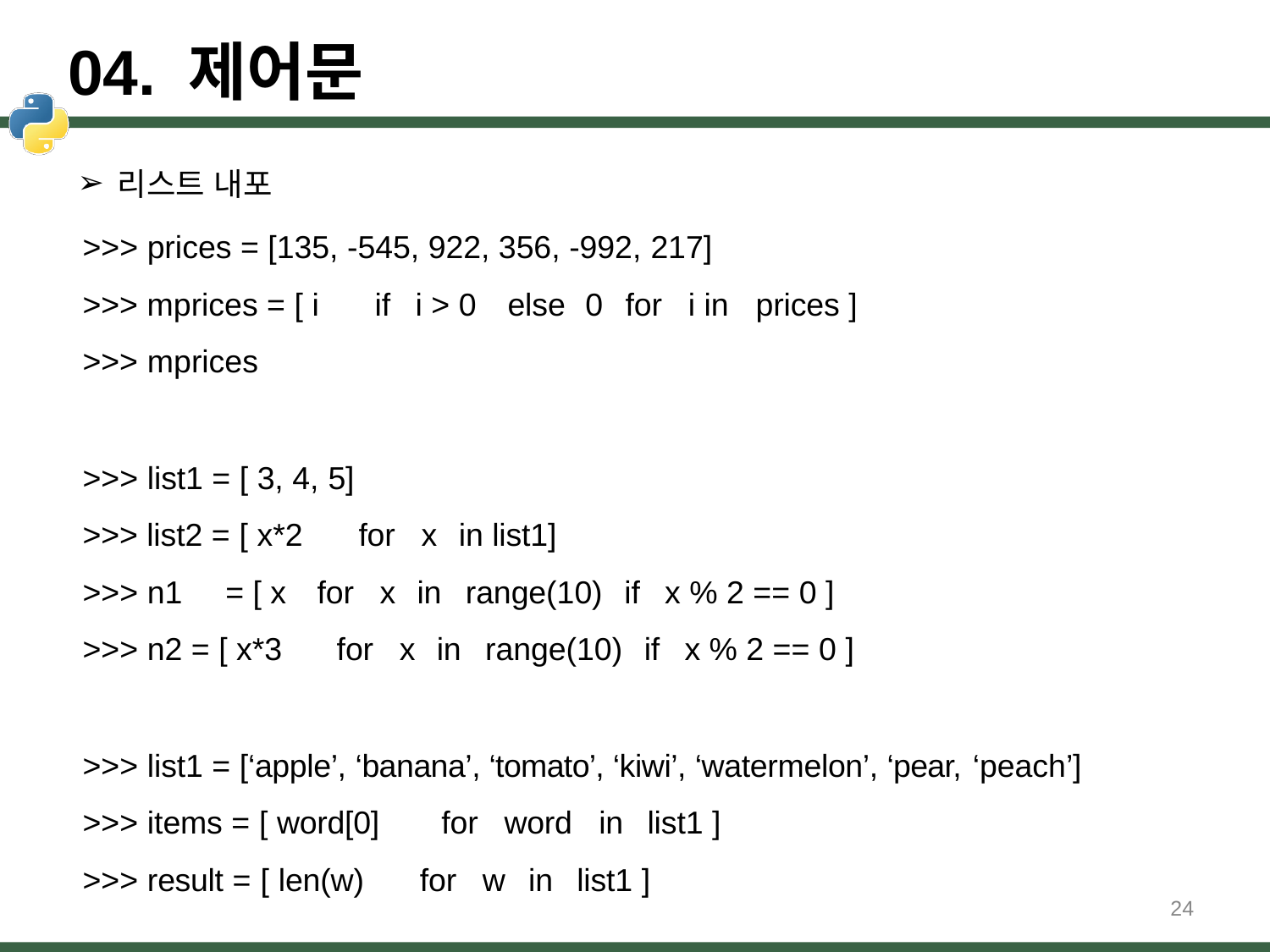

# 04. 제어문

리스트 내포
>>> prices = [135, -545, 922, 356, -992, 217]
>>> mprices = [ i	if	i > 0	else	0	for	i in	prices ]
>>> mprices

>>> list1 = [ 3, 4, 5]
>>> list2 = [ x*2	for	x	in list1]
>>> n1	= [ x	for	x	in	range(10)	if	x % 2 == 0 ]
>>> n2 = [ x*3	for	x	in	range(10)	if	x % 2 == 0 ]

>>> list1 = [‘apple’, ‘banana’, ‘tomato’, ‘kiwi’, ‘watermelon’, ‘pear, ‘peach’]
>>> items = [ word[0]	for	word	in	list1 ]
>>> result = [ len(w)	for	w	in	list1 ]
24